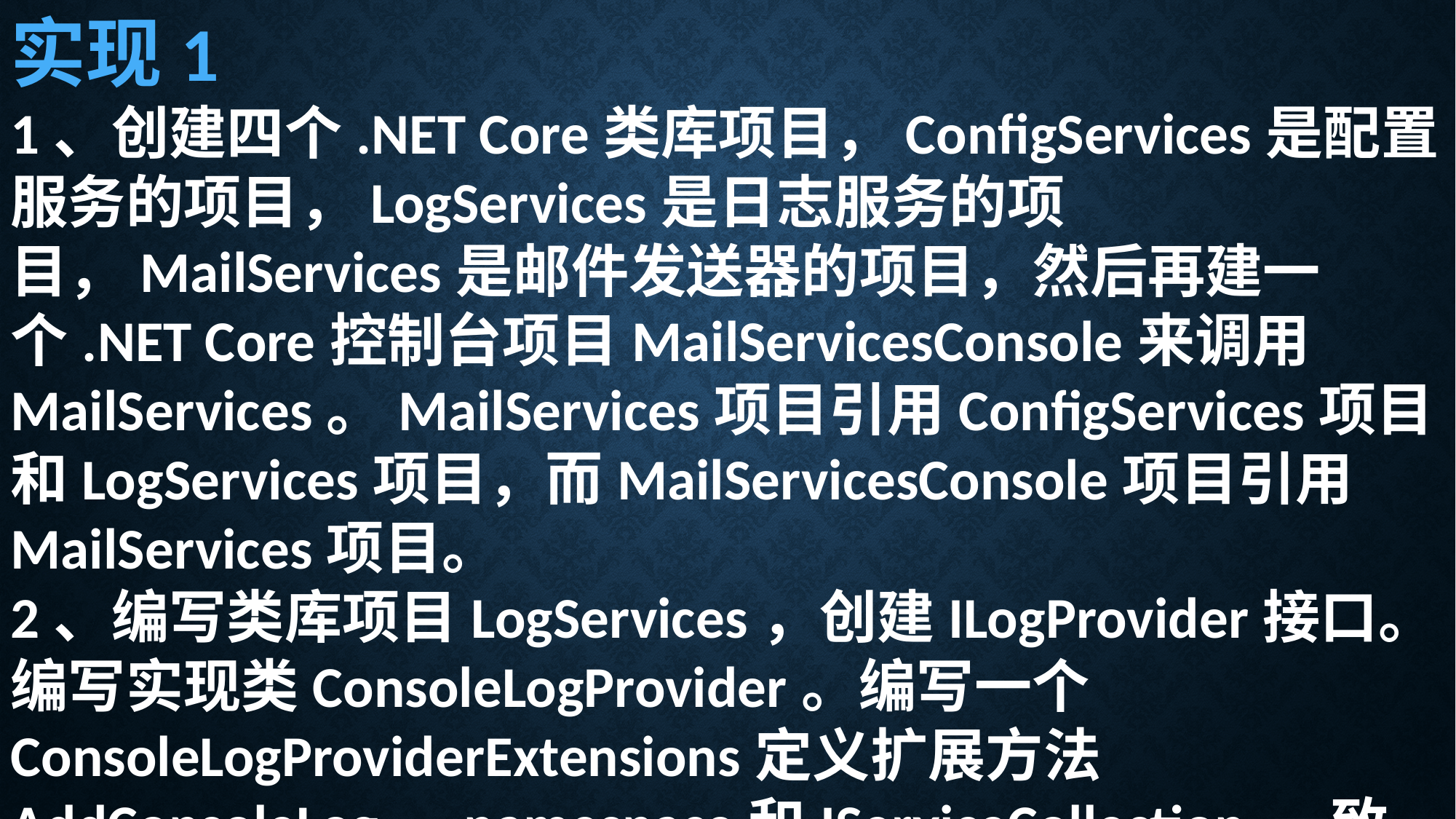

实现1
1、创建四个.NET Core类库项目，ConfigServices是配置服务的项目，LogServices是日志服务的项目，MailServices是邮件发送器的项目，然后再建一个.NET Core控制台项目MailServicesConsole来调用MailServices。MailServices项目引用ConfigServices项目和LogServices项目，而MailServicesConsole项目引用MailServices项目。
2、编写类库项目LogServices，创建ILogProvider接口。编写实现类ConsoleLogProvider。编写一个ConsoleLogProviderExtensions定义扩展方法AddConsoleLog，namespace和IServiceCollection 一致。